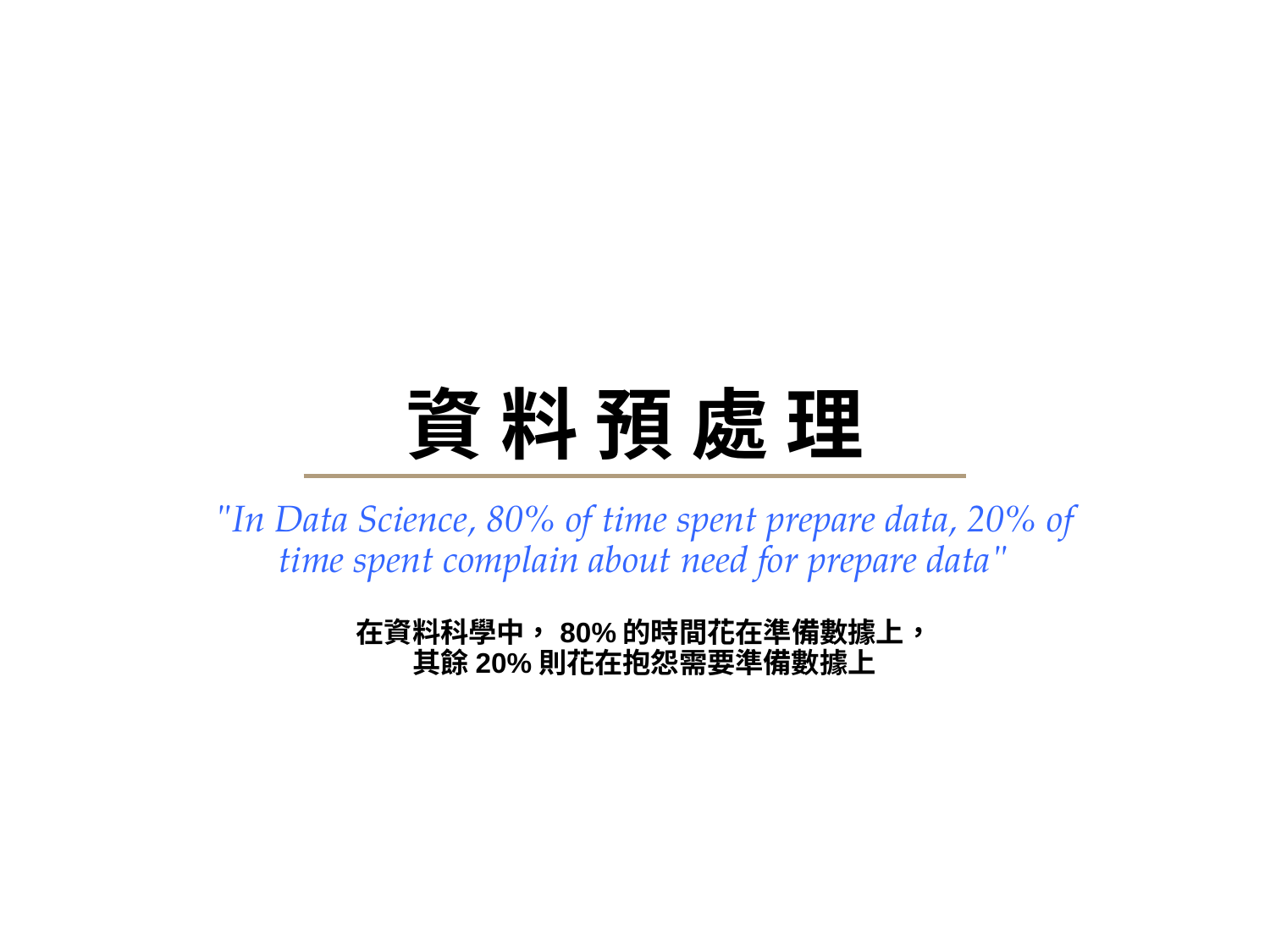

# 資 料 預 處 理
"In Data Science, 80% of time spent prepare data, 20% of time spent complain about need for prepare data"
在資料科學中，80%的時間花在準備數據上，
其餘20%則花在抱怨需要準備數據上